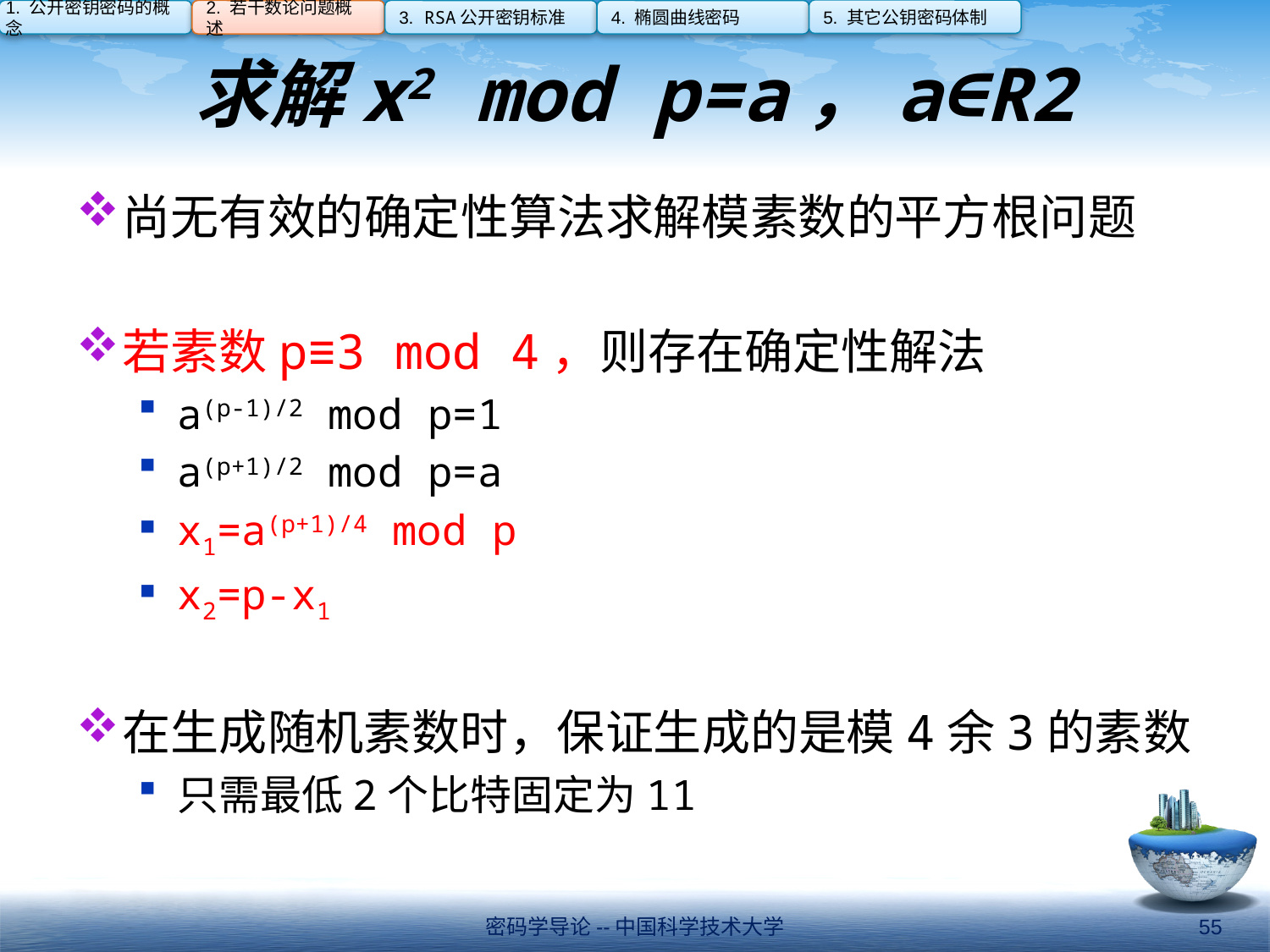

5. 其它公钥密码体制
1. 公开密钥密码的概念
2. 若干数论问题概述
3. RSA公开密钥标准
4. 椭圆曲线密码
# 求解x2 mod p=a，a∈R2
尚无有效的确定性算法求解模素数的平方根问题

若素数p≡3 mod 4，则存在确定性解法
a(p-1)/2 mod p=1
a(p+1)/2 mod p=a
x1=a(p+1)/4 mod p
x2=p-x1

在生成随机素数时，保证生成的是模4余3的素数
只需最低2个比特固定为11
密码学导论--中国科学技术大学
55